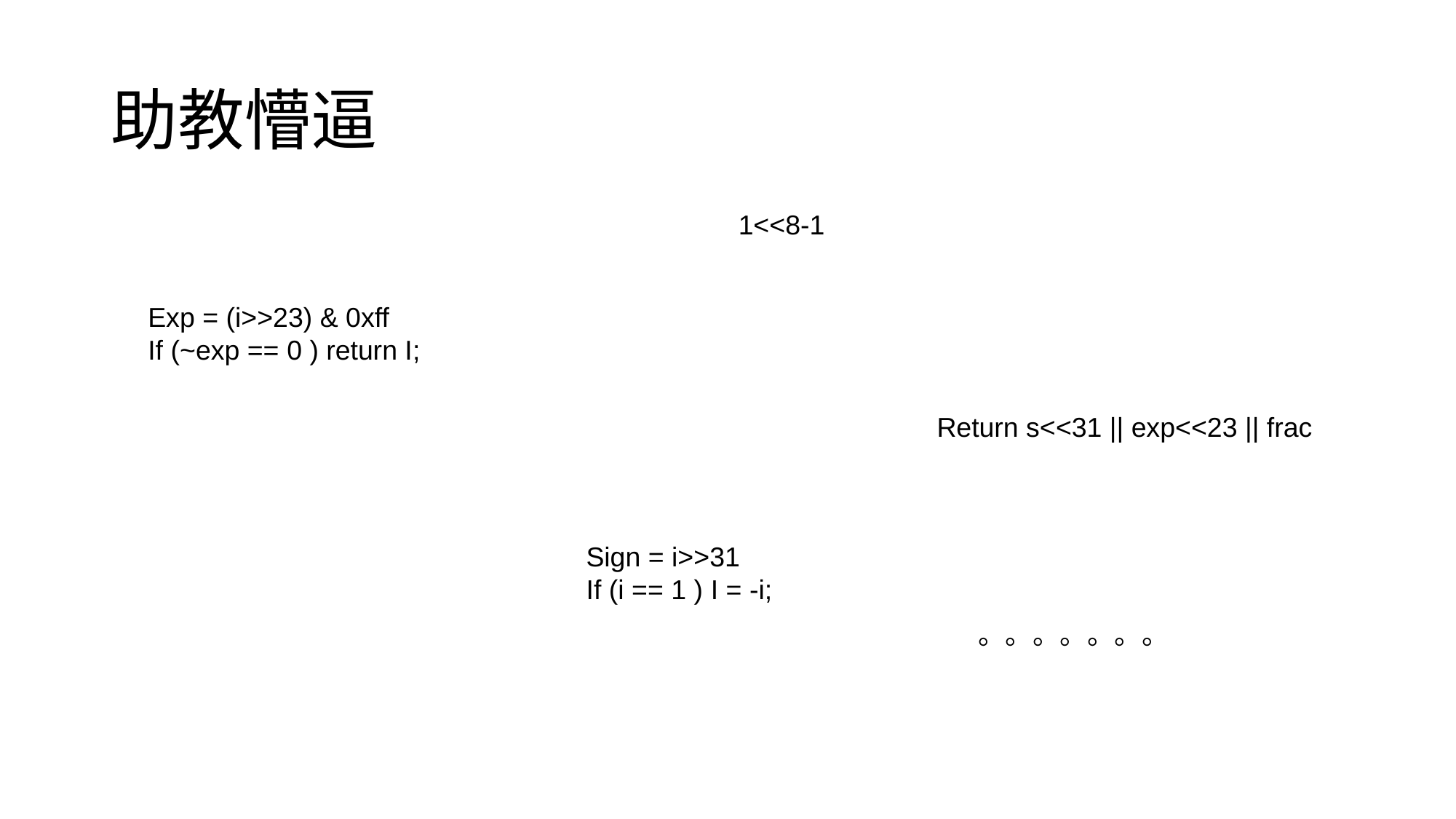

# 助教懵逼
1<<8-1
Exp = (i>>23) & 0xff
If (~exp == 0 ) return I;
Return s<<31 || exp<<23 || frac
Sign = i>>31
If (i == 1 ) I = -i;
。。。。。。。